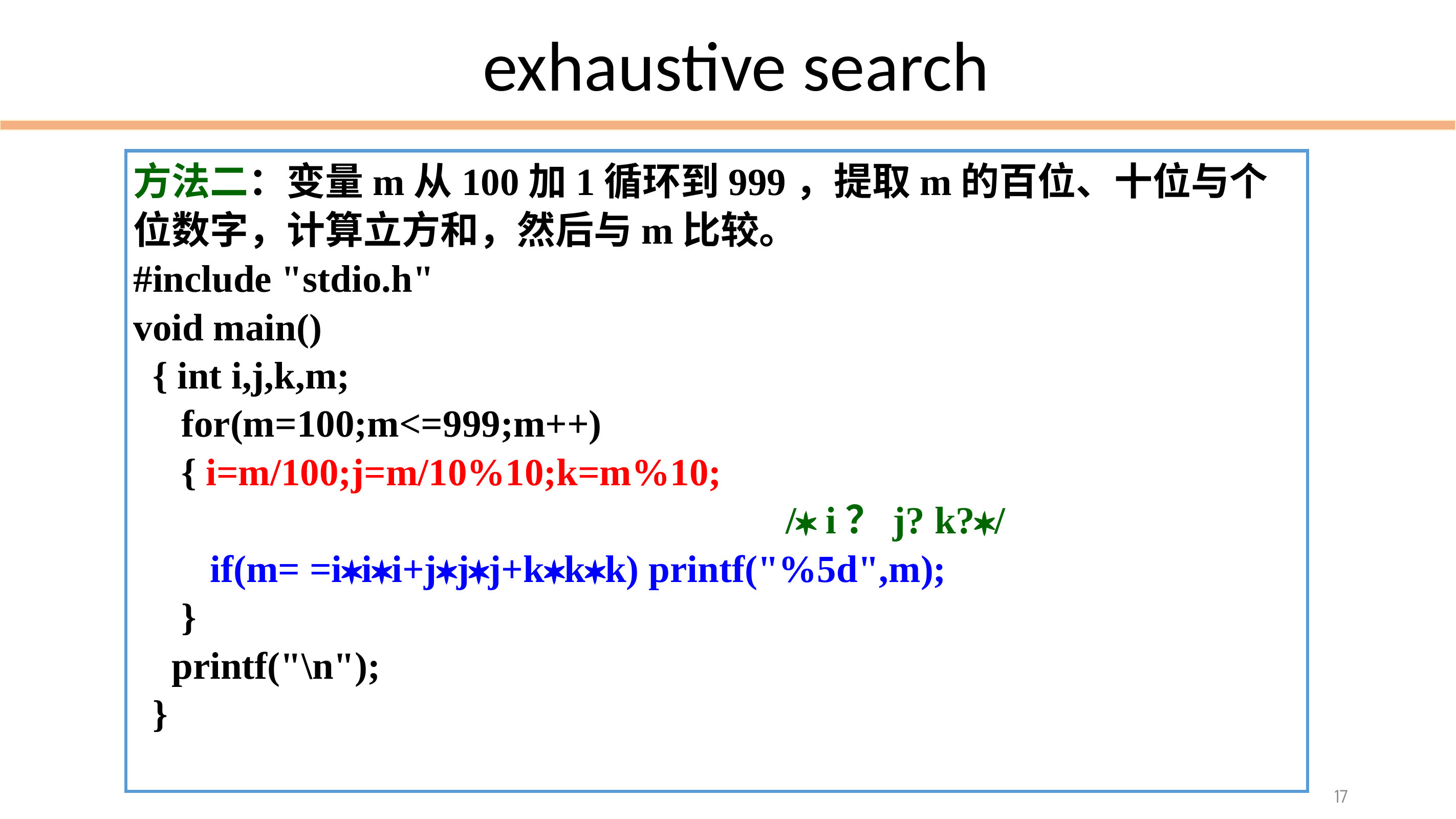

# exhaustive search
方法二：变量m从100加1循环到999，提取m的百位、十位与个位数字，计算立方和，然后与m比较。
#include "stdio.h"
void main()
  { int i,j,k,m;
     for(m=100;m<=999;m++)
     { i=m/100;j=m/10%10;k=m%10;
                                                                    /∗ i？j? k?∗/
        if(m= =i∗i∗i+j∗j∗j+k∗k∗k) printf("%5d",m);
     }
    printf("\n");
  }
17